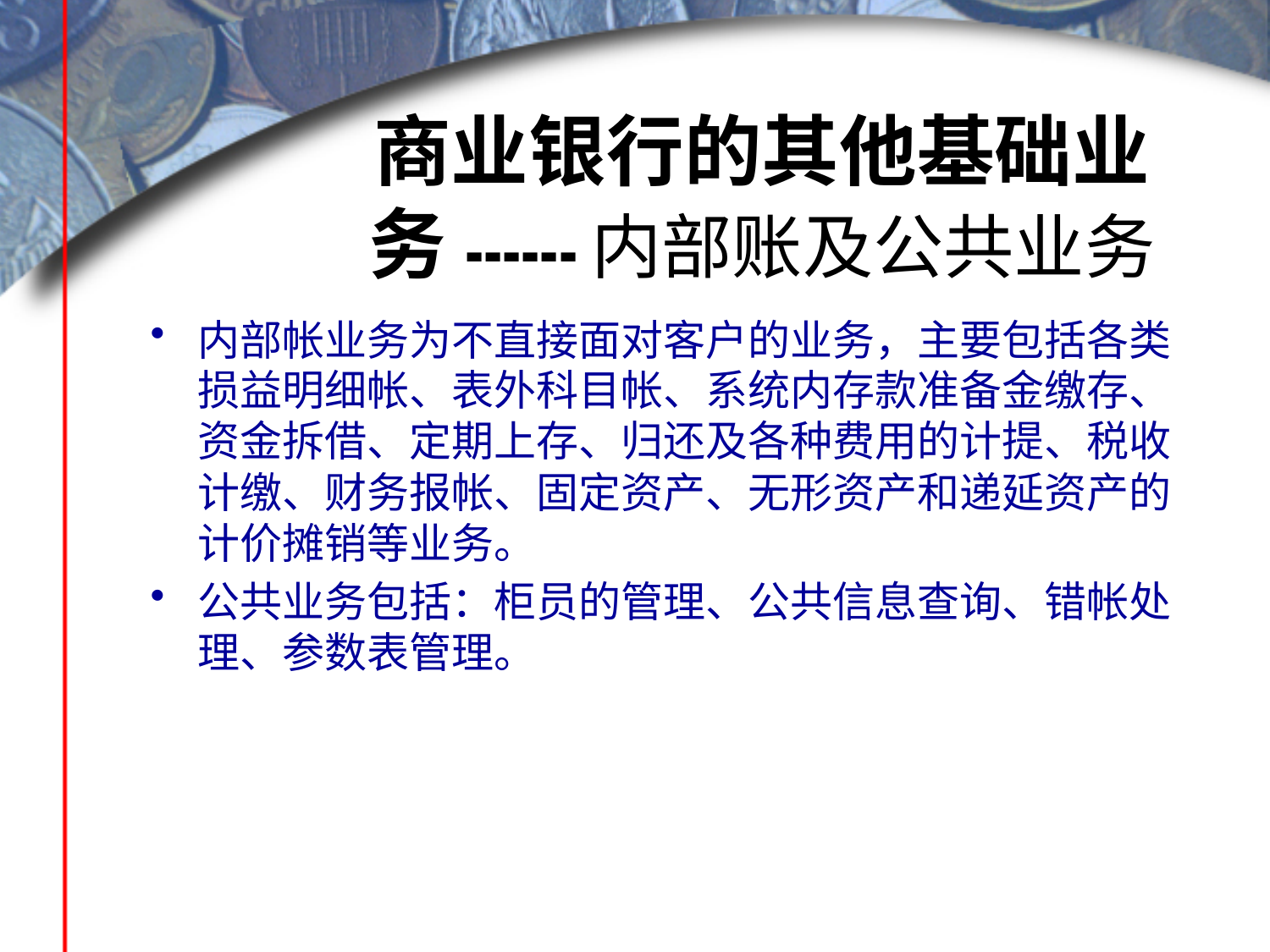

# 商业银行的其他基础业务------内部账及公共业务
内部帐业务为不直接面对客户的业务，主要包括各类损益明细帐、表外科目帐、系统内存款准备金缴存、资金拆借、定期上存、归还及各种费用的计提、税收计缴、财务报帐、固定资产、无形资产和递延资产的计价摊销等业务。
公共业务包括：柜员的管理、公共信息查询、错帐处理、参数表管理。